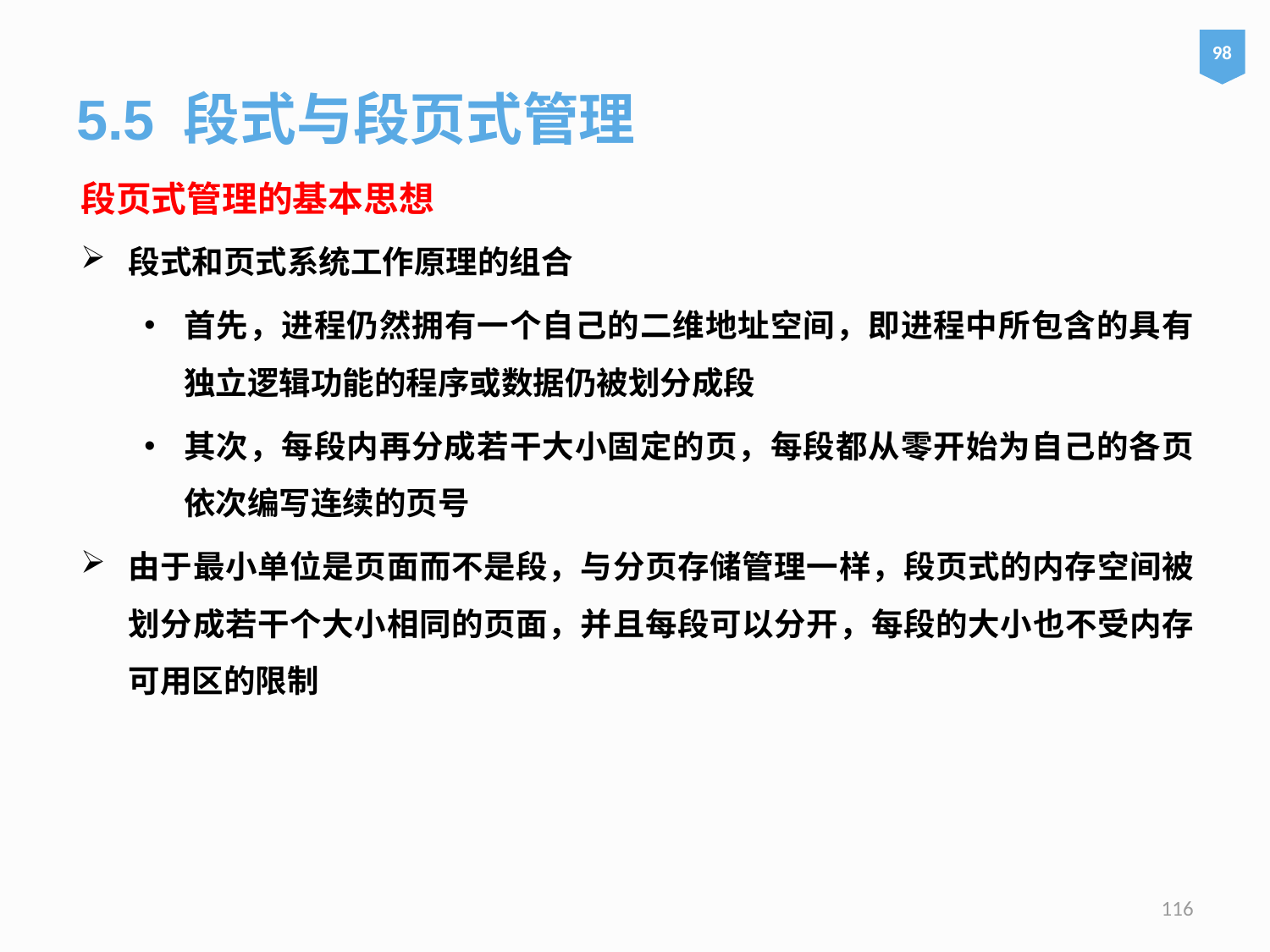

98
5.5 段式与段页式管理
段页式管理的基本思想

段式和页式系统工作原理的组合
首先，进程仍然拥有一个自己的二维地址空间，即进程中所包含的具有独立逻辑功能的程序或数据仍被划分成段
其次，每段内再分成若干大小固定的页，每段都从零开始为自己的各页依次编写连续的页号
由于最小单位是页面而不是段，与分页存储管理一样，段页式的内存空间被划分成若干个大小相同的页面，并且每段可以分开，每段的大小也不受内存可用区的限制

116